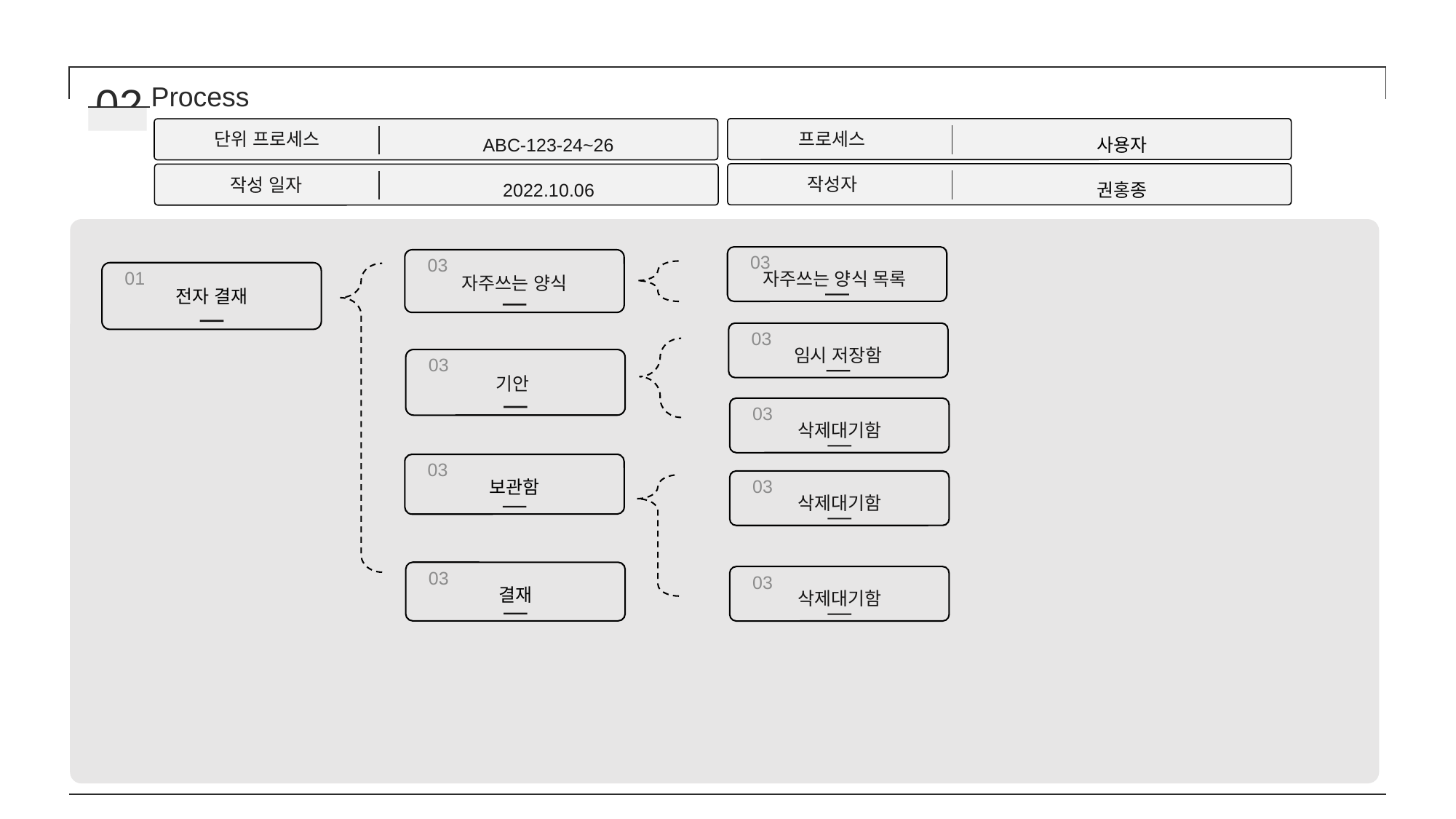

02

Process

프로세스
사용자

단위 프로세스
ABC-123-24~26

작성자
권홍종

작성 일자
2022.10.06

03

자주쓰는 양식 목록

03

자주쓰는 양식

01

전자 결재

03

임시 저장함

03

기안

03

삭제대기함

03

보관함

03

삭제대기함

03

결재

03

삭제대기함